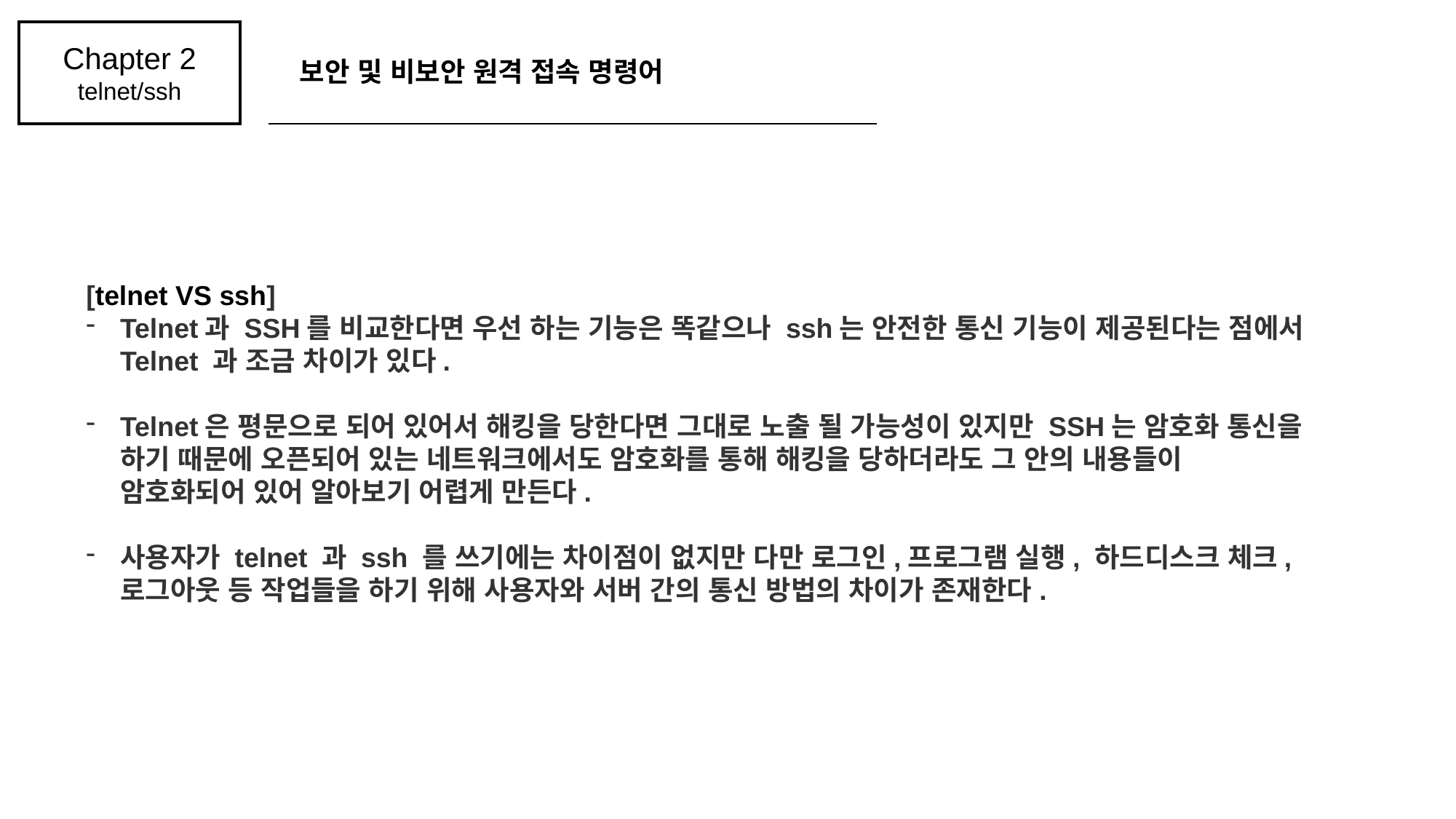

Chapter 2
telnet/ssh
보안 및 비보안 원격 접속 명령어
[telnet VS ssh]
Telnet과 SSH를 비교한다면 우선 하는 기능은 똑같으나 ssh는 안전한 통신 기능이 제공된다는 점에서 Telnet 과 조금 차이가 있다.

Telnet은 평문으로 되어 있어서 해킹을 당한다면 그대로 노출 될 가능성이 있지만 SSH는 암호화 통신을 하기 때문에 오픈되어 있는 네트워크에서도 암호화를 통해 해킹을 당하더라도 그 안의 내용들이 암호화되어 있어 알아보기 어렵게 만든다.

사용자가 telnet 과 ssh 를 쓰기에는 차이점이 없지만 다만 로그인,프로그램 실행, 하드디스크 체크, 로그아웃 등 작업들을 하기 위해 사용자와 서버 간의 통신 방법의 차이가 존재한다.